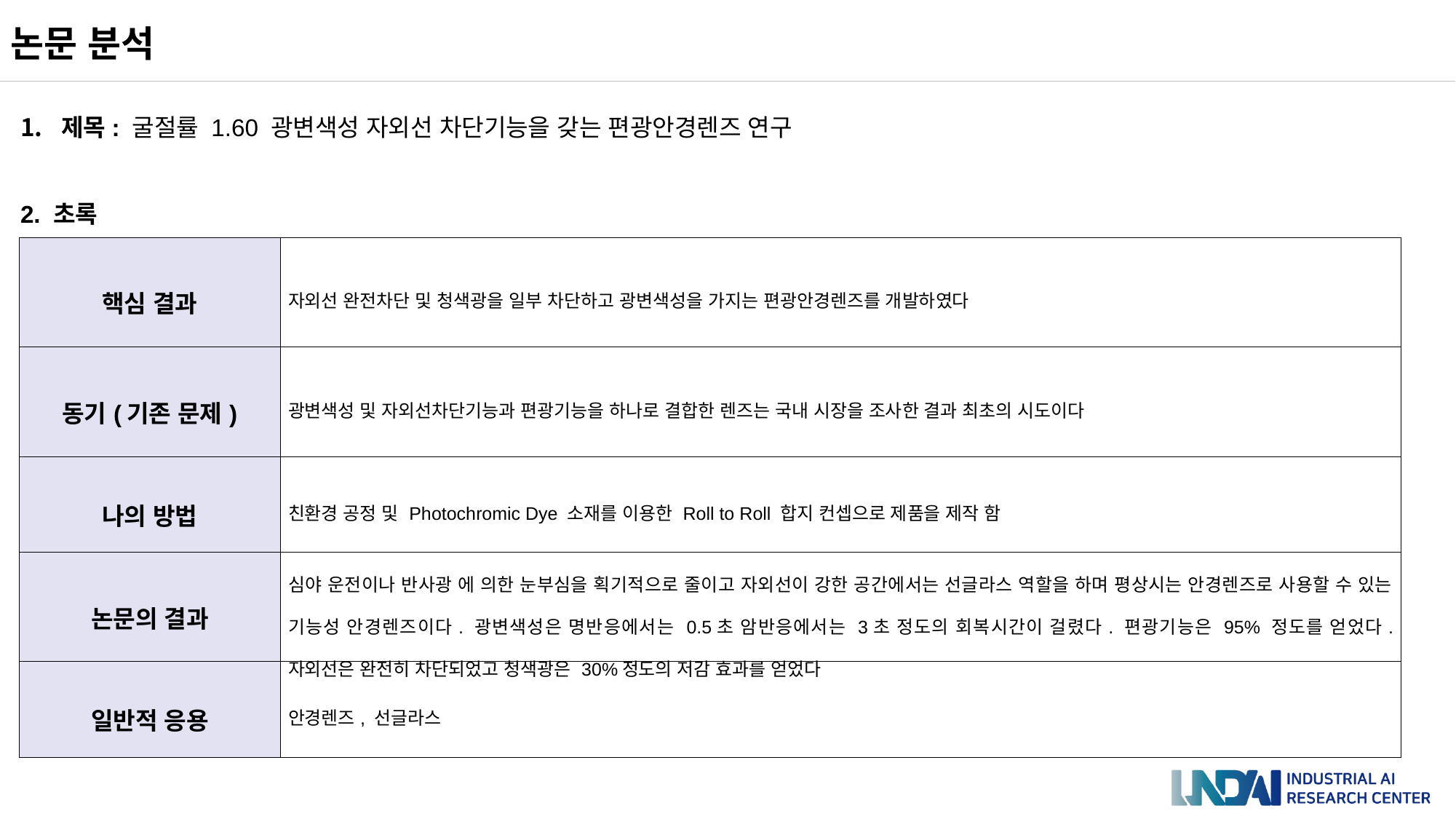

논문 분석
제목: 굴절률 1.60 광변색성 자외선 차단기능을 갖는 편광안경렌즈 연구

2. 초록

| 핵심 결과 | 자외선 완전차단 및 청색광을 일부 차단하고 광변색성을 가지는 편광안경렌즈를 개발하였다 |
| --- | --- |
| 동기(기존 문제) | 광변색성 및 자외선차단기능과 편광기능을 하나로 결합한 렌즈는 국내 시장을 조사한 결과 최초의 시도이다 |
| 나의 방법 | 친환경 공정 및 Photochromic Dye 소재를 이용한 Roll to Roll 합지 컨셉으로 제품을 제작 함 |
| 논문의 결과 | 심야 운전이나 반사광 에 의한 눈부심을 획기적으로 줄이고 자외선이 강한 공간에서는 선글라스 역할을 하며 평상시는 안경렌즈로 사용할 수 있는 기능성 안경렌즈이다. 광변색성은 명반응에서는 0.5초 암반응에서는 3초 정도의 회복시간이 걸렸다. 편광기능은 95% 정도를 얻었다. 자외선은 완전히 차단되었고 청색광은 30%정도의 저감 효과를 얻었다 |
| 일반적 응용 | 안경렌즈, 선글라스 |